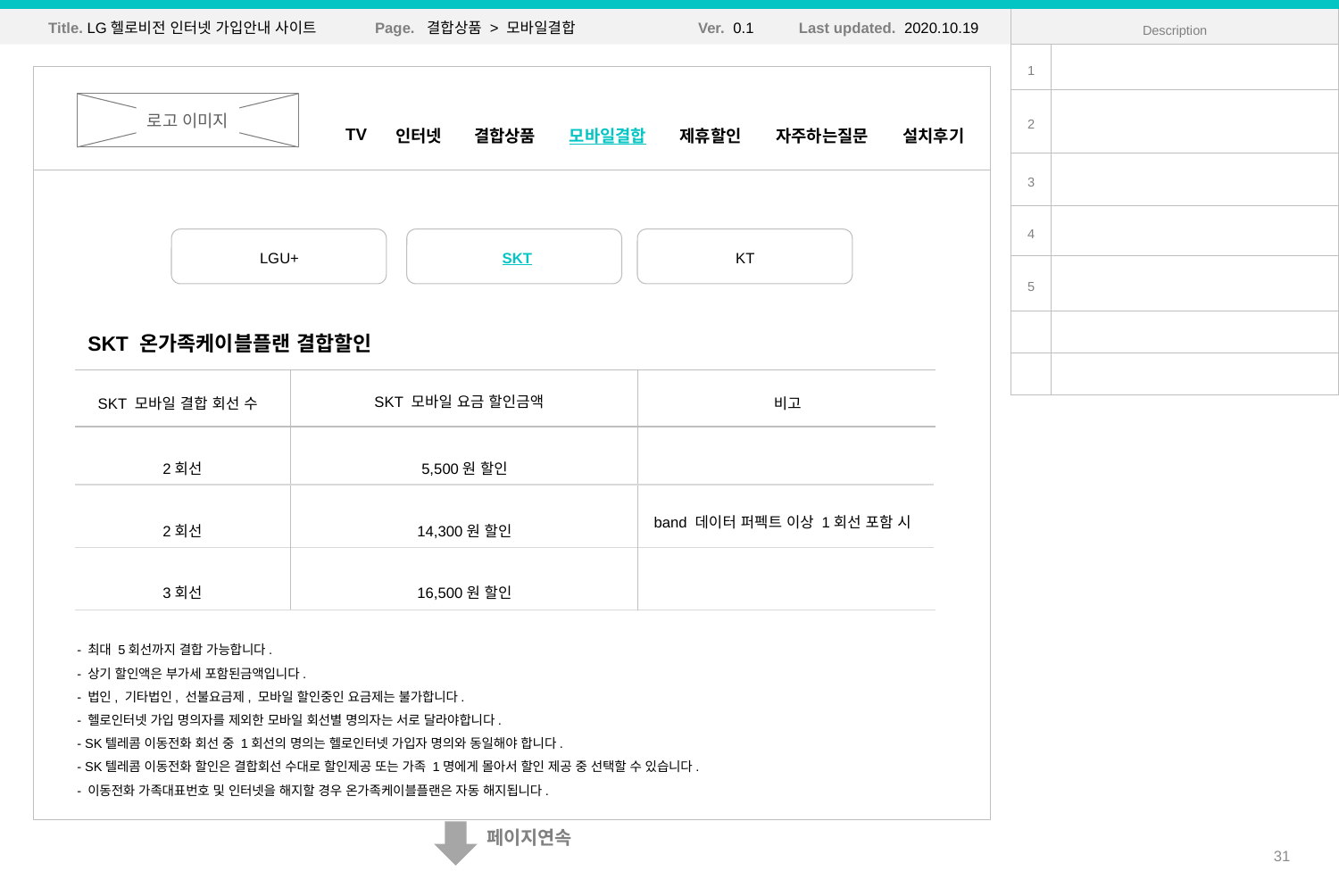

Title. LG헬로비전 인터넷 가입안내 사이트
Page.  결합상품 > 모바일결합
Ver.  0.1
Last updated.  2020.10.19

| Description |  |
| --- | --- |
| 1 |  |
| 2 |  |
| 3 |  |
| 4 |  |
| 5 |  |
|  |  |
|  |  |

로고 이미지
TV
인터넷
결합상품
모바일결합
제휴할인
자주하는질문
설치후기
ㅋ

LGU+

SKT

KT
SKT 온가족케이블플랜 결합할인
SKT 모바일 요금 할인금액
비고
SKT 모바일 결합 회선 수
2회선
2회선
3회선
5,500원 할인
14,300원 할인
16,500원 할인
band 데이터 퍼펙트 이상 1회선 포함 시
- 최대 5회선까지 결합 가능합니다.
- 상기 할인액은 부가세 포함된금액입니다.
- 법인, 기타법인, 선불요금제, 모바일 할인중인 요금제는 불가합니다.
- 헬로인터넷 가입 명의자를 제외한 모바일 회선별 명의자는 서로 달라야합니다.
- SK텔레콤 이동전화 회선 중 1회선의 명의는 헬로인터넷 가입자 명의와 동일해야 합니다.
- SK텔레콤 이동전화 할인은 결합회선 수대로 할인제공 또는 가족 1명에게 몰아서 할인 제공 중 선택할 수 있습니다.
- 이동전화 가족대표번호 및 인터넷을 해지할 경우 온가족케이블플랜은 자동 해지됩니다.
페이지연속

31